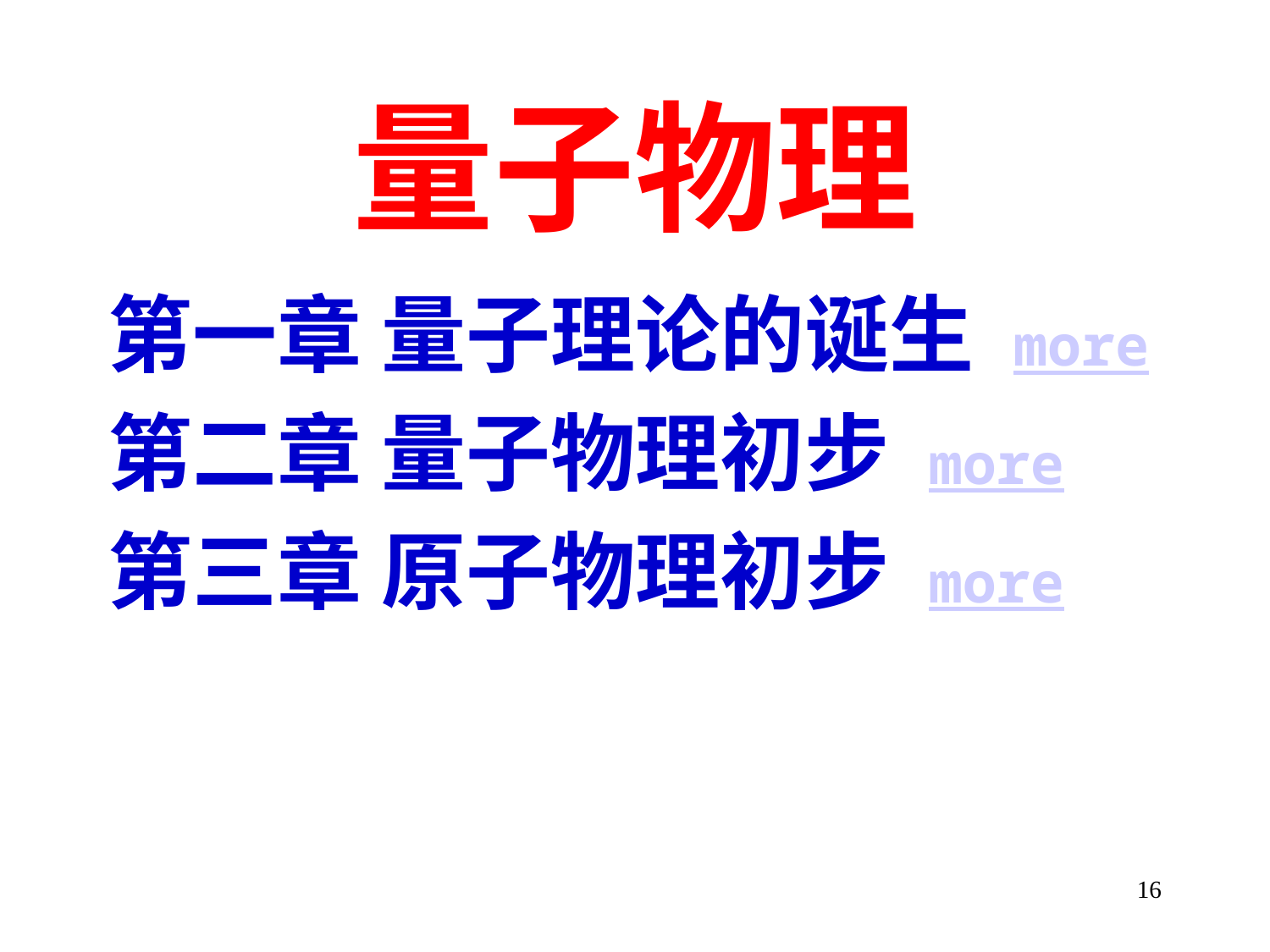

# 量子物理
第一章 量子理论的诞生 more
第二章 量子物理初步 more
第三章 原子物理初步 more
16